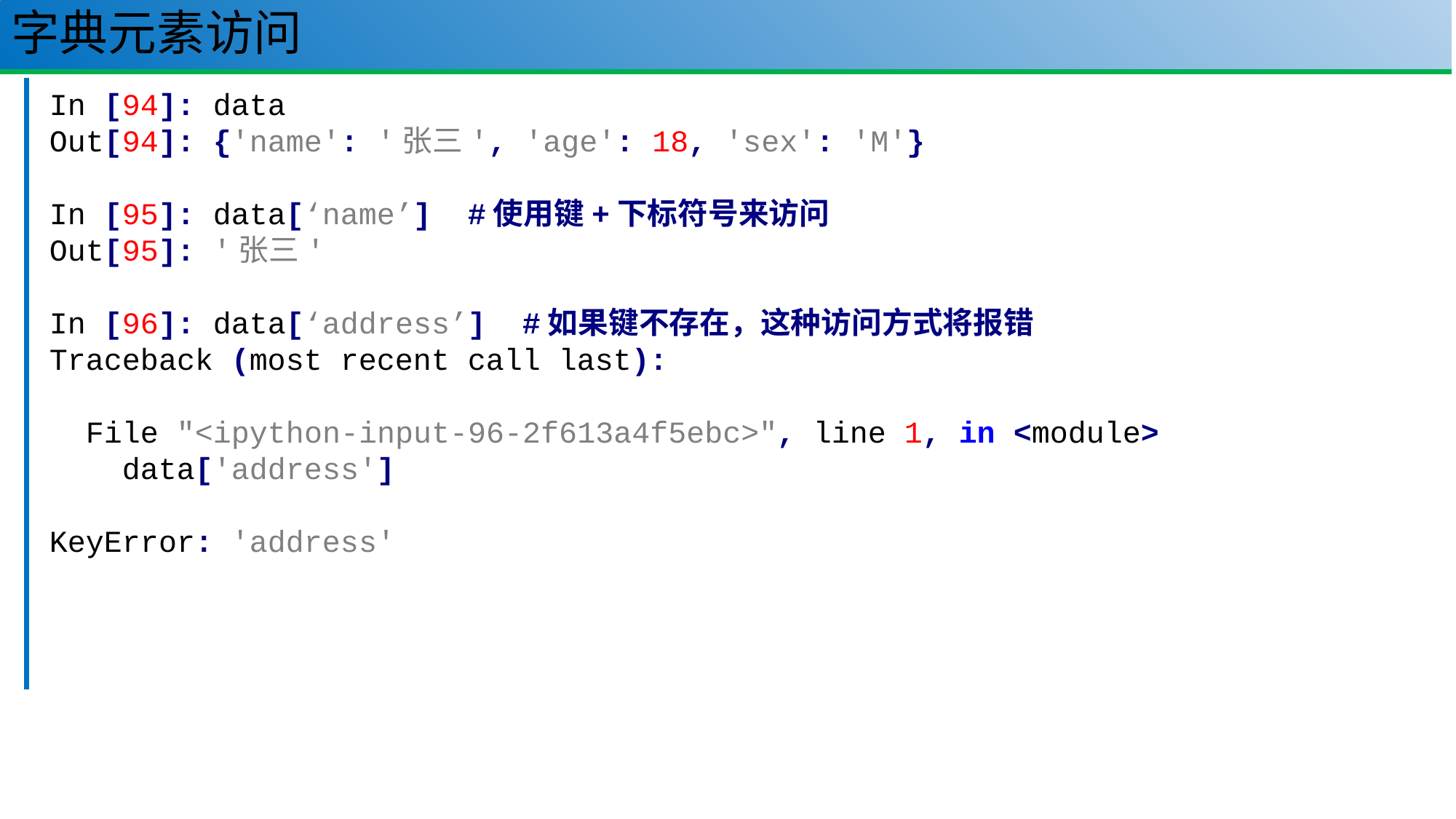

# 字典元素访问
53
In [94]: data
Out[94]: {'name': '张三', 'age': 18, 'sex': 'M'}

In [95]: data[‘name’]  #使用键+下标符号来访问
Out[95]: '张三'

In [96]: data[‘address’]  #如果键不存在，这种访问方式将报错
Traceback (most recent call last):

  File "<ipython-input-96-2f613a4f5ebc>", line 1, in <module>
    data['address']

KeyError: 'address'